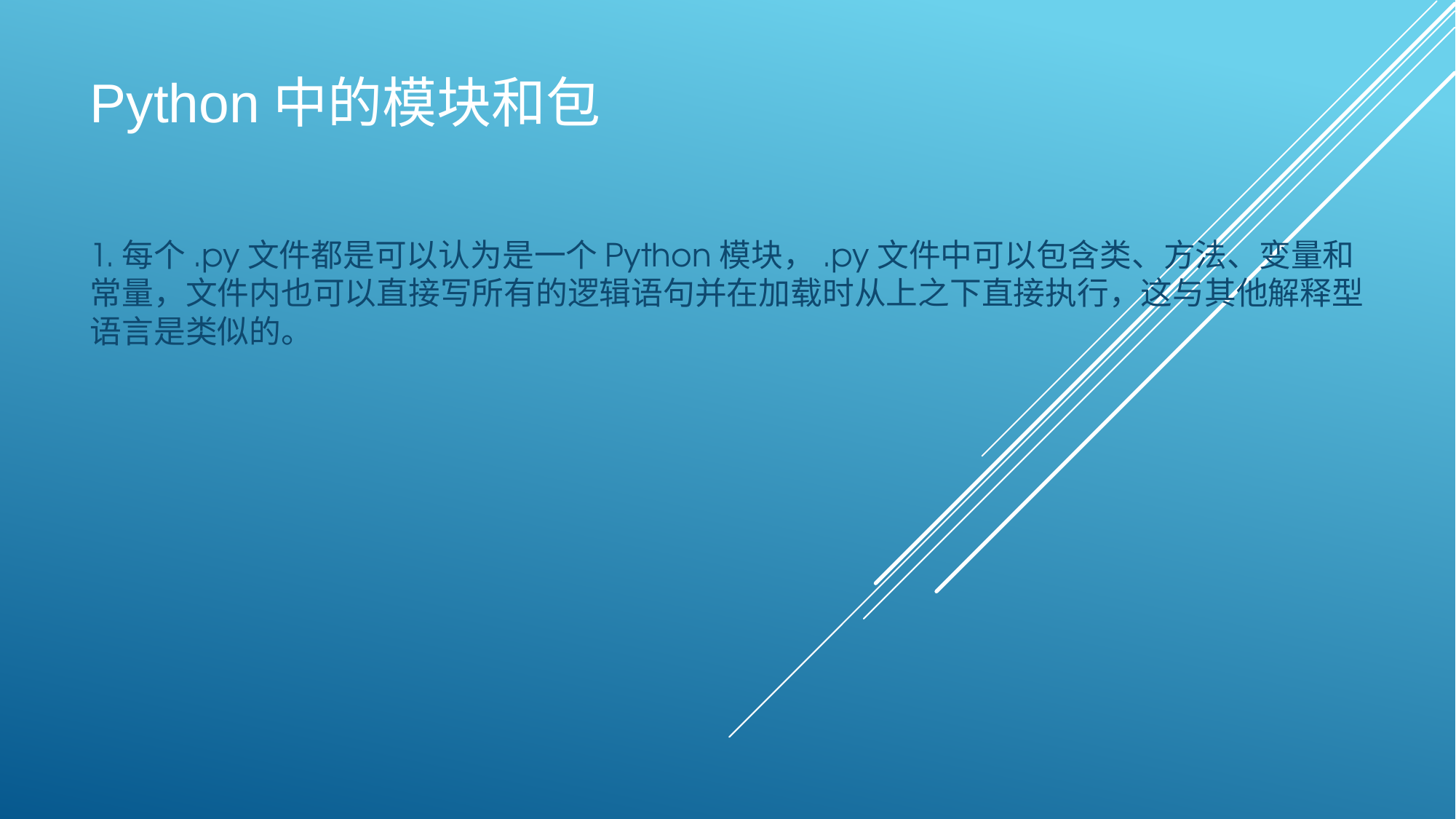

Python中的模块和包

1.每个.py文件都是可以认为是一个Python模块，.py文件中可以包含类、方法、变量和常量，文件内也可以直接写所有的逻辑语句并在加载时从上之下直接执行，这与其他解释型语言是类似的。